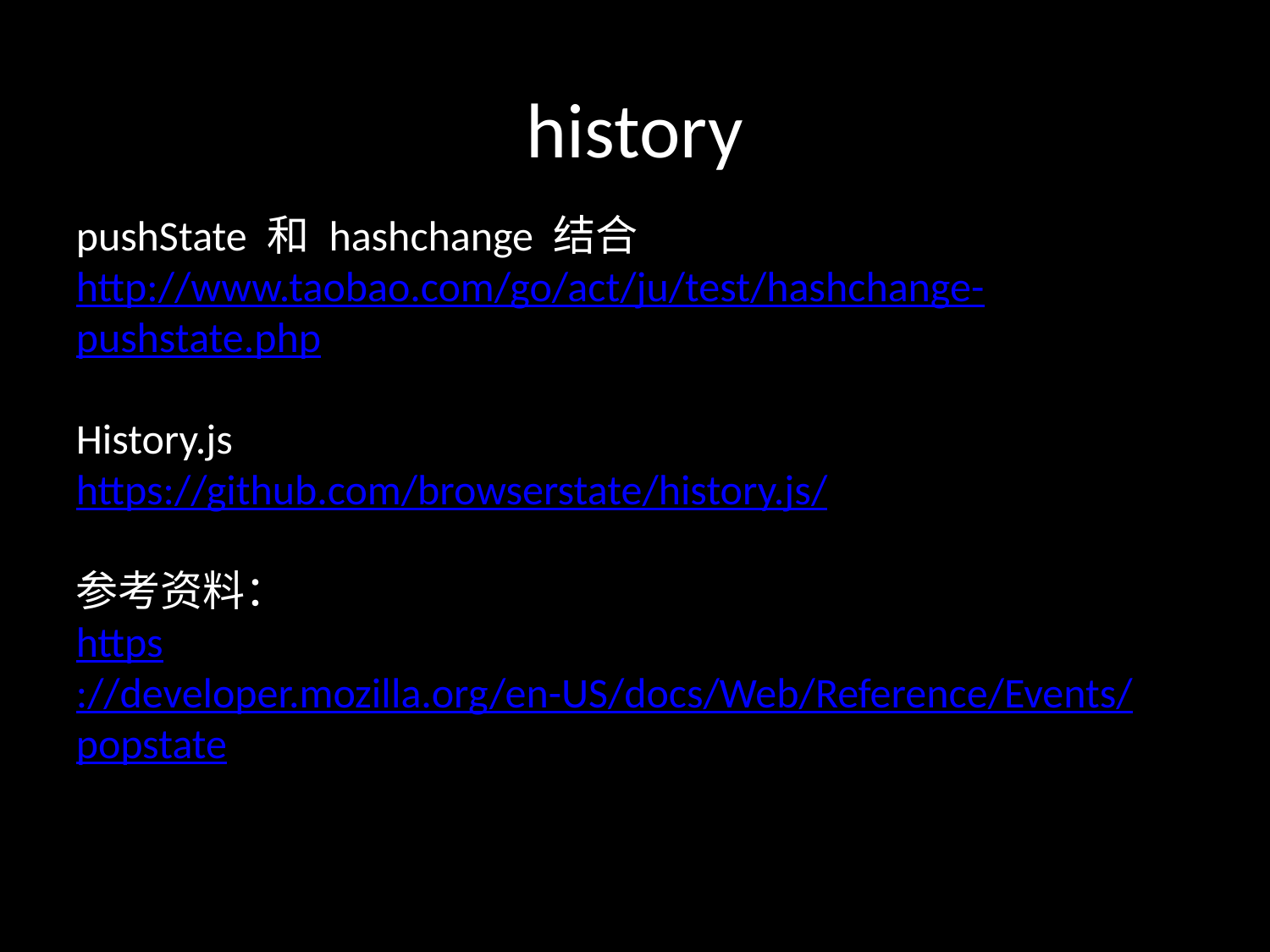

# history
pushState 和 hashchange 结合
http://www.taobao.com/go/act/ju/test/hashchange-pushstate.php

History.js
https://github.com/browserstate/history.js/

参考资料：
https://developer.mozilla.org/en-US/docs/Web/Reference/Events/popstate